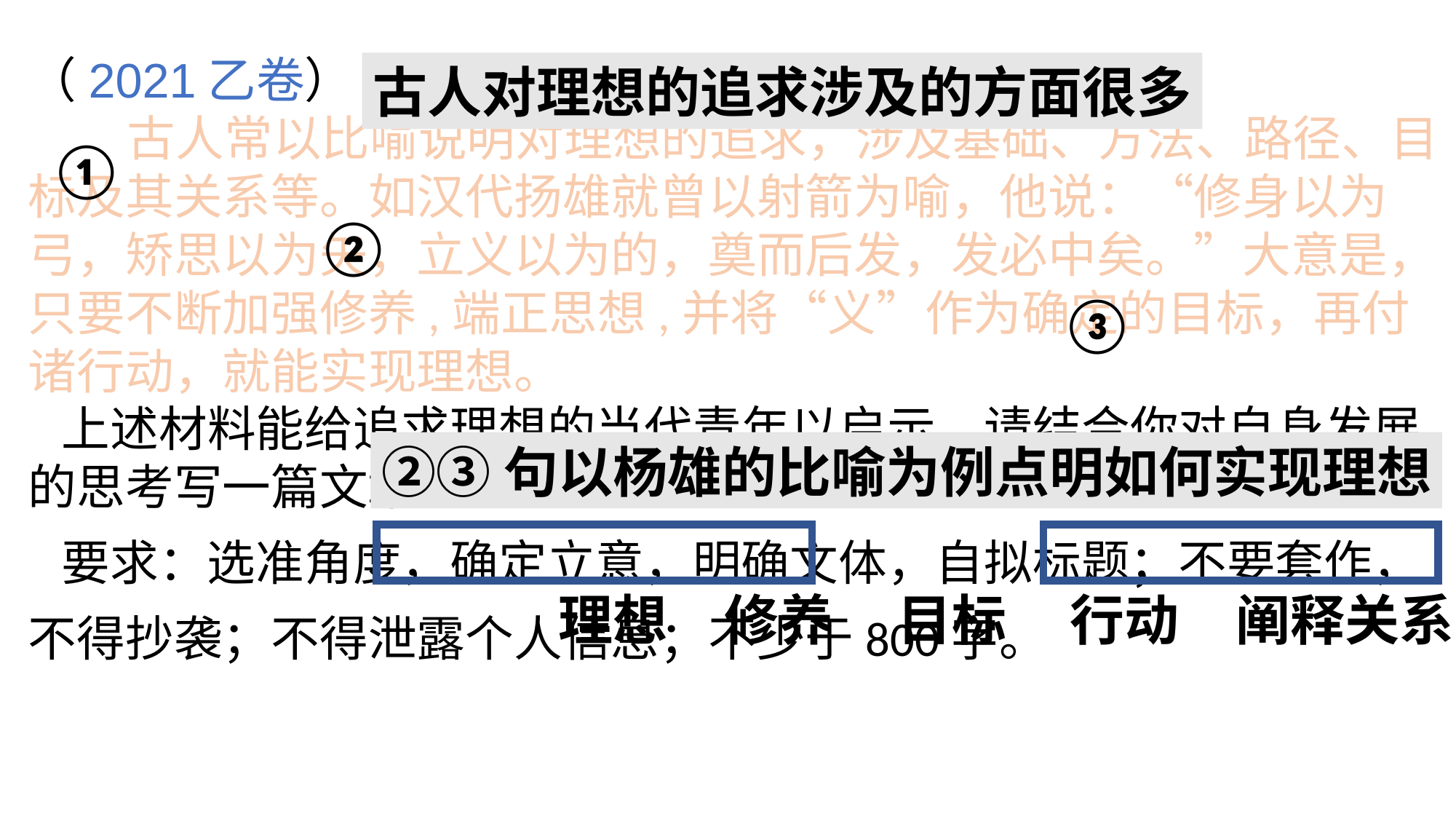

（2021乙卷）22. 阅读下面的材料，根据要求写作。        古人常以比喻说明对理想的追求，涉及基础、方法、路径、目标及其关系等。如汉代扬雄就曾以射箭为喻，他说：“修身以为弓，矫思以为矢，立义以为的，奠而后发，发必中矣。”大意是，只要不断加强修养,端正思想,并将“义”作为确定的目标，再付诸行动，就能实现理想。  上述材料能给追求理想的当代青年以启示，请结合你对自身发展的思考写一篇文章。  要求：选准角度，确定立意，明确文体，自拟标题；不要套作，不得抄袭；不得泄露个人信息；不少于800字。
古人对理想的追求涉及的方面很多
①
②
③
②③句以杨雄的比喻为例点明如何实现理想

理想
修养
目标
行动
阐释关系